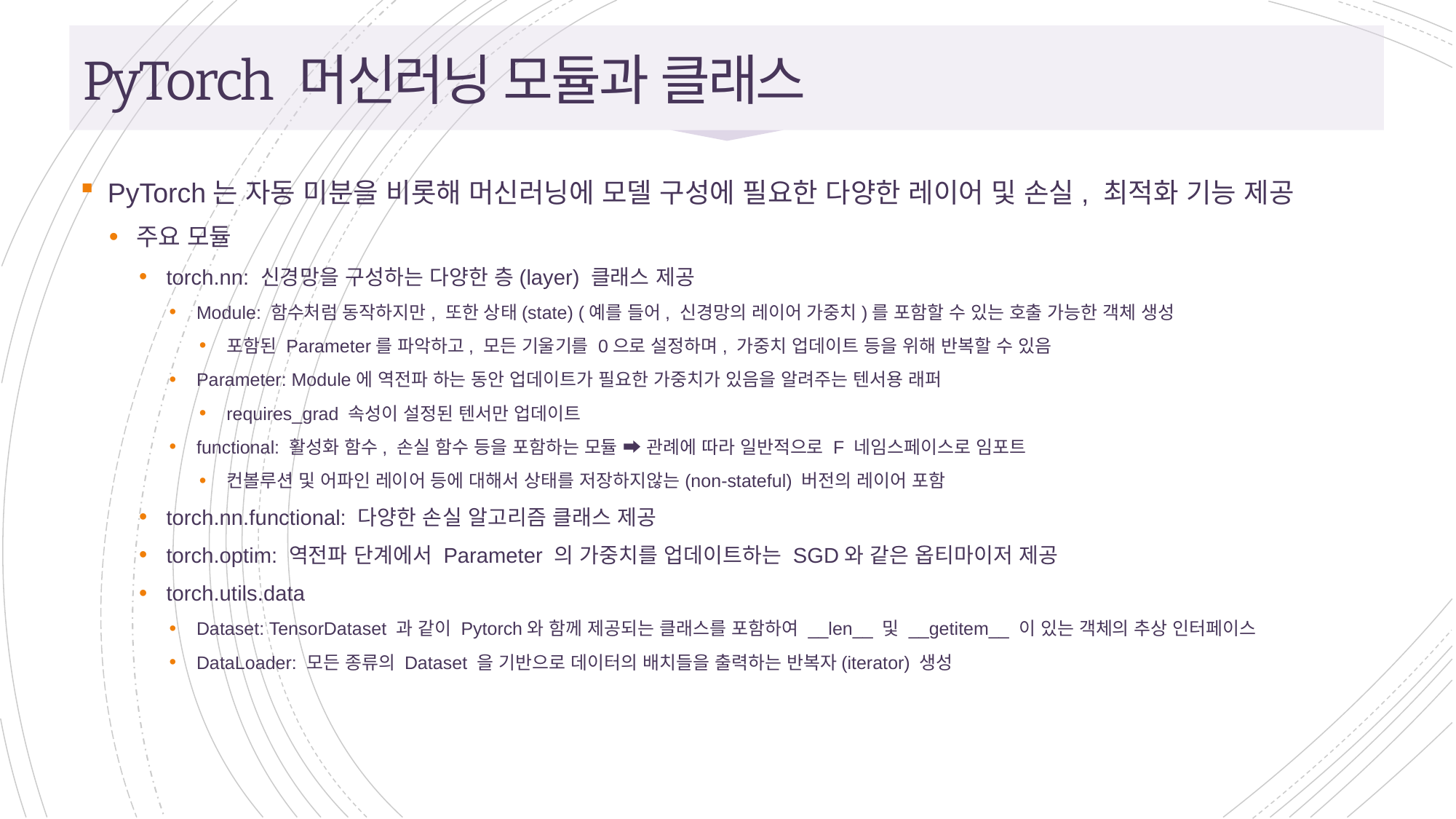

# PyTorch 머신러닝 모듈과 클래스
PyTorch는 자동 미분을 비롯해 머신러닝에 모델 구성에 필요한 다양한 레이어 및 손실, 최적화 기능 제공
주요 모듈
torch.nn: 신경망을 구성하는 다양한 층(layer) 클래스 제공
Module: 함수처럼 동작하지만, 또한 상태(state) (예를 들어, 신경망의 레이어 가중치)를 포함할 수 있는 호출 가능한 객체 생성
포함된 Parameter를 파악하고, 모든 기울기를 0으로 설정하며, 가중치 업데이트 등을 위해 반복할 수 있음
Parameter: Module에 역전파 하는 동안 업데이트가 필요한 가중치가 있음을 알려주는 텐서용 래퍼
requires_grad 속성이 설정된 텐서만 업데이트
functional: 활성화 함수, 손실 함수 등을 포함하는 모듈 ➡ 관례에 따라 일반적으로 F 네임스페이스로 임포트
컨볼루션 및 어파인 레이어 등에 대해서 상태를 저장하지않는(non-stateful) 버전의 레이어 포함
torch.nn.functional: 다양한 손실 알고리즘 클래스 제공
torch.optim: 역전파 단계에서 Parameter 의 가중치를 업데이트하는 SGD와 같은 옵티마이저 제공
torch.utils.data
Dataset: TensorDataset 과 같이 Pytorch와 함께 제공되는 클래스를 포함하여 __len__ 및 __getitem__ 이 있는 객체의 추상 인터페이스
DataLoader: 모든 종류의 Dataset 을 기반으로 데이터의 배치들을 출력하는 반복자(iterator) 생성